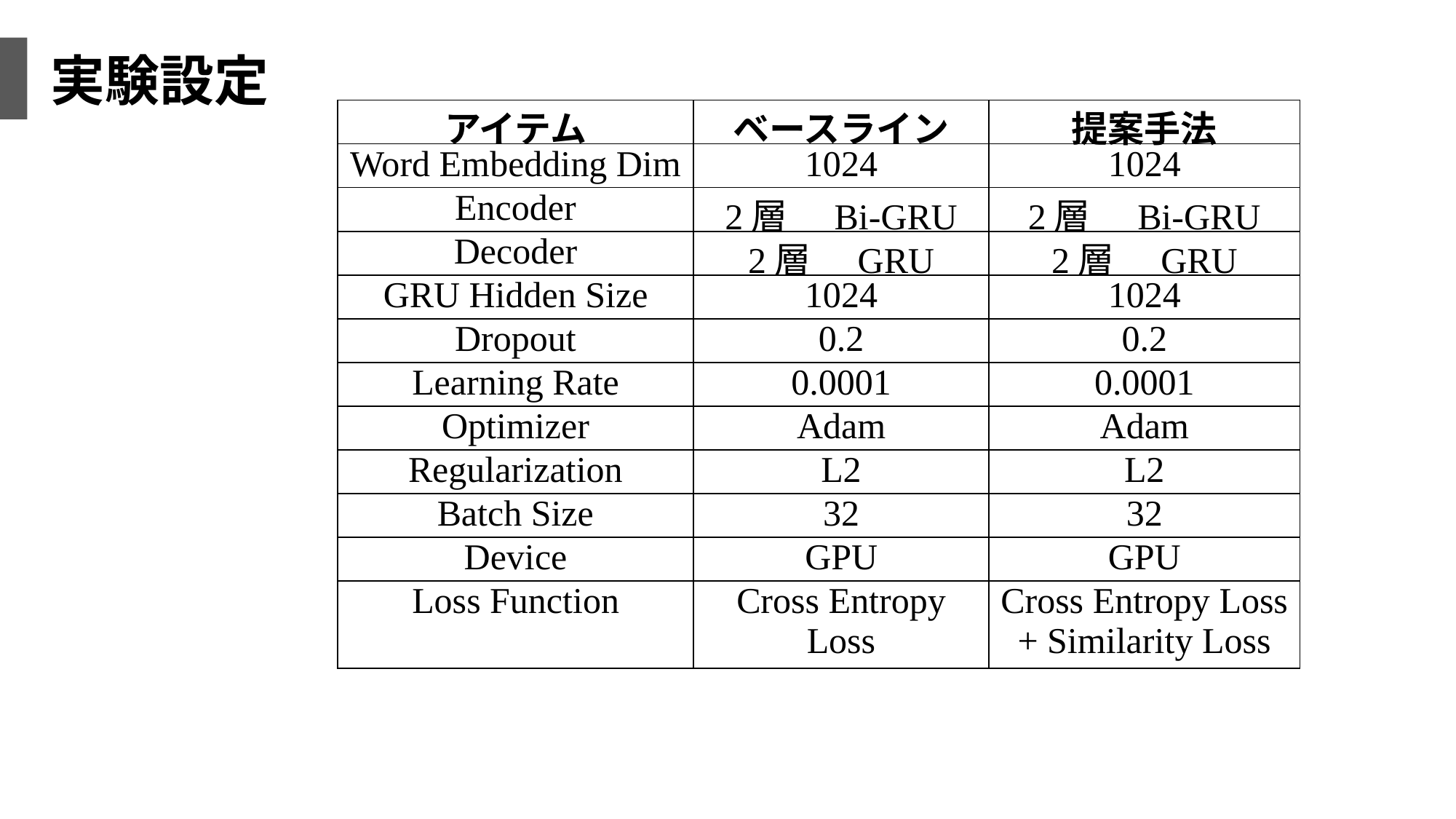

実験設定
| アイテム | ベースライン | 提案手法 |
| --- | --- | --- |
| Word Embedding Dim | 1024 | 1024 |
| Encoder | 2層　Bi-GRU | 2層　Bi-GRU |
| Decoder | 2層　GRU | 2層　GRU |
| GRU Hidden Size | 1024 | 1024 |
| Dropout | 0.2 | 0.2 |
| Learning Rate | 0.0001 | 0.0001 |
| Optimizer | Adam | Adam |
| Regularization | L2 | L2 |
| Batch Size | 32 | 32 |
| Device | GPU | GPU |
| Loss Function | Cross Entropy Loss | Cross Entropy Loss + Similarity Loss |